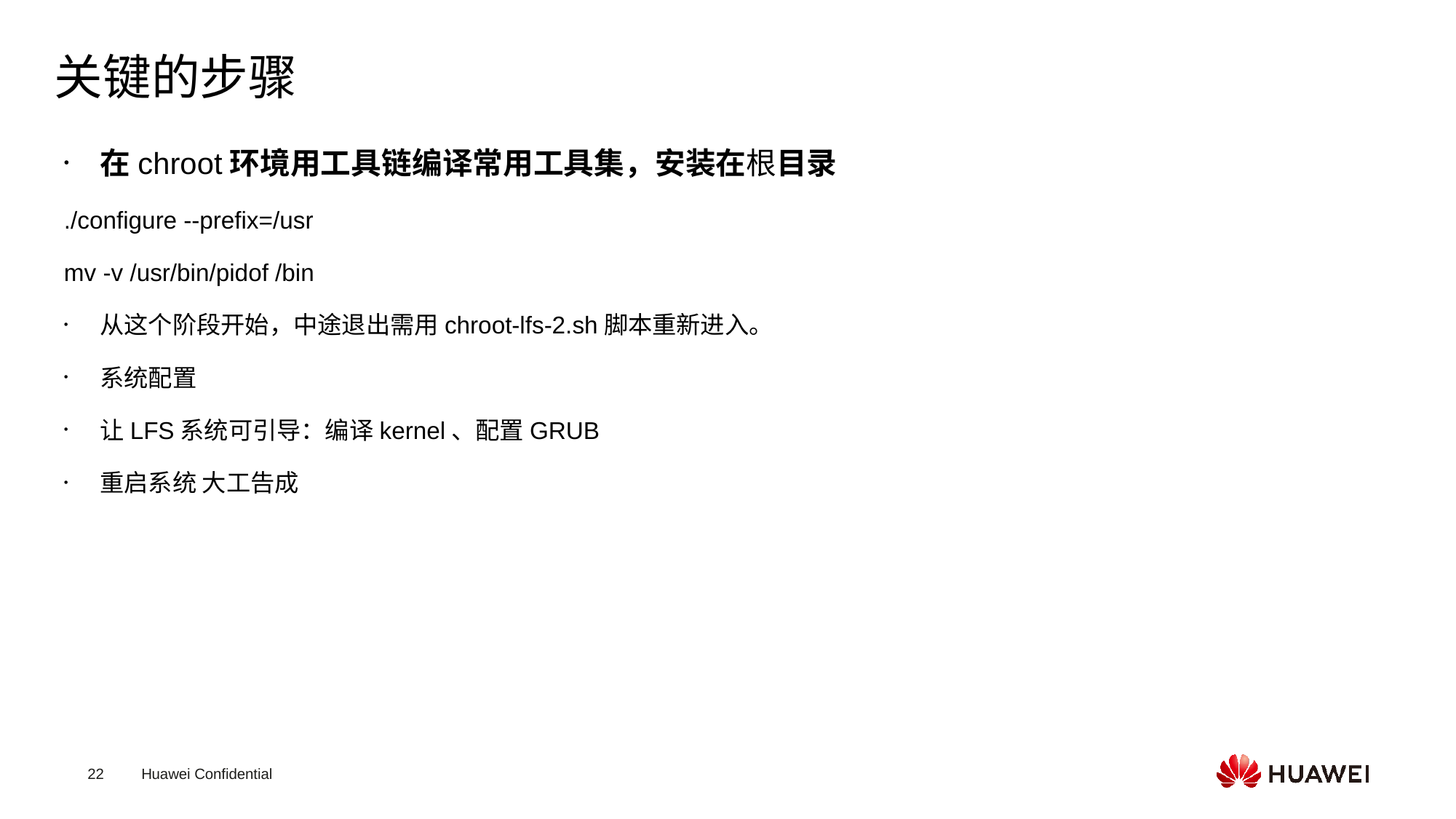

# 关键的步骤
在chroot环境用工具链编译常用工具集，安装在根目录
./configure --prefix=/usr
mv -v /usr/bin/pidof /bin
从这个阶段开始，中途退出需用chroot-lfs-2.sh脚本重新进入。
系统配置
让LFS系统可引导：编译kernel、配置GRUB
重启系统 大工告成